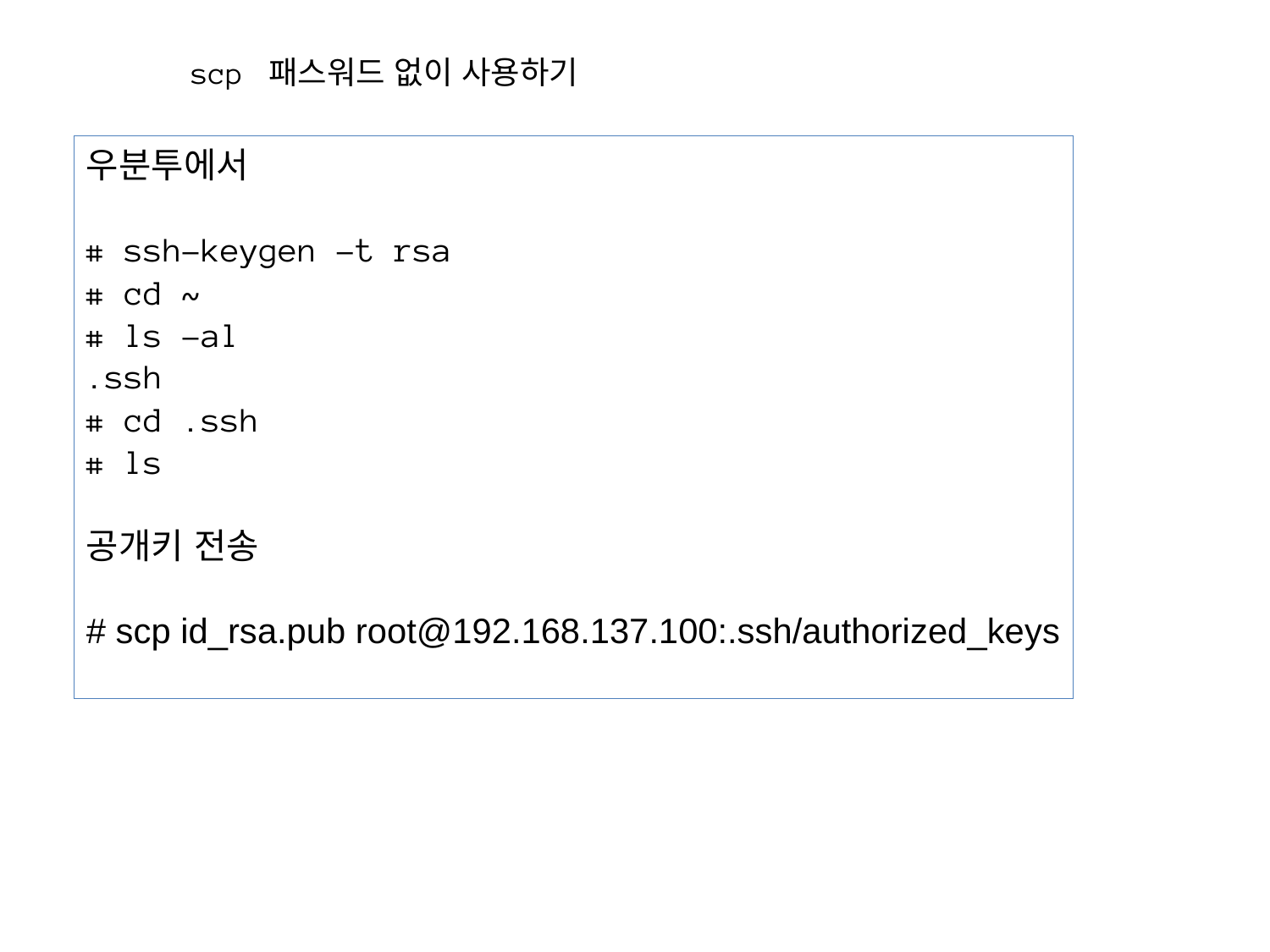

scp 패스워드 없이 사용하기
우분투에서

# ssh-keygen -t rsa
# cd ~
# ls -al
.ssh
# cd .ssh
# ls

공개키 전송

# scp id_rsa.pub root@192.168.137.100:.ssh/authorized_keys